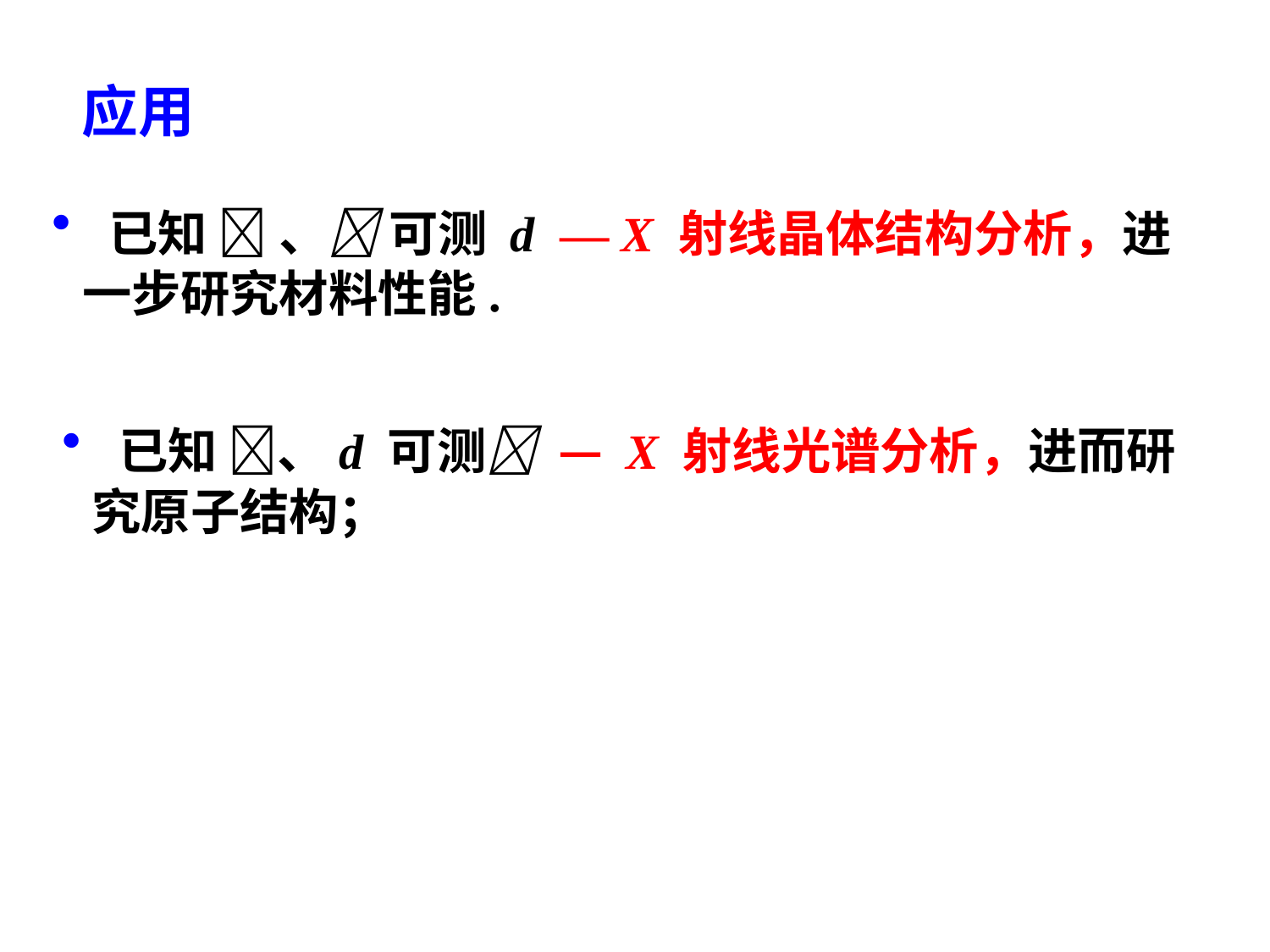

应用
 已知 θ 、λ 可测 d  — X 射线晶体结构分析，进一步研究材料性能.
 已知 θ、d 可测λ  — X 射线光谱分析，进而研究原子结构；